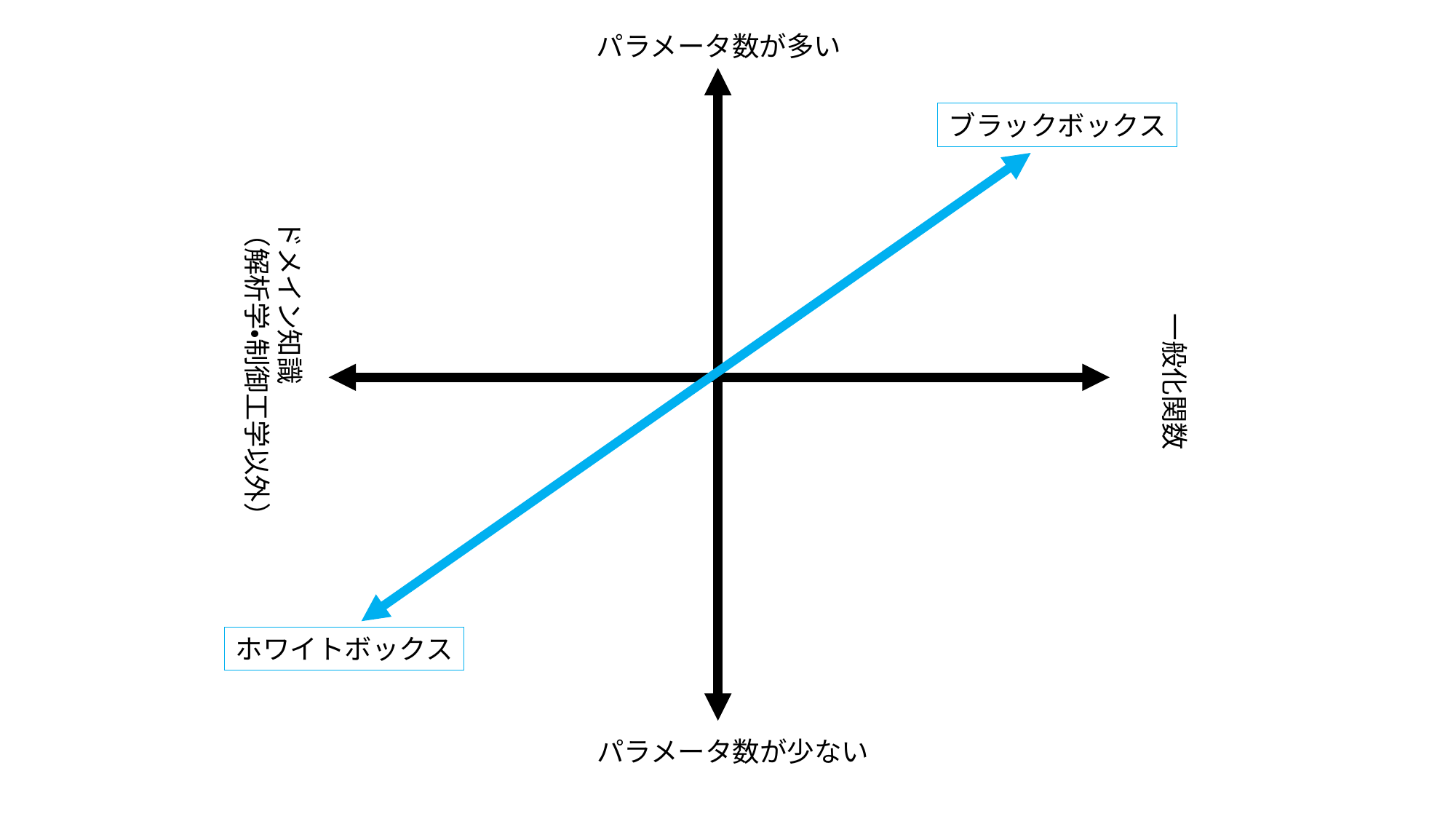

パラメータ数が多い
ブラックボックス
ドメイン知識
（解析学・制御工学以外）
一般化関数
ホワイトボックス
パラメータ数が少ない